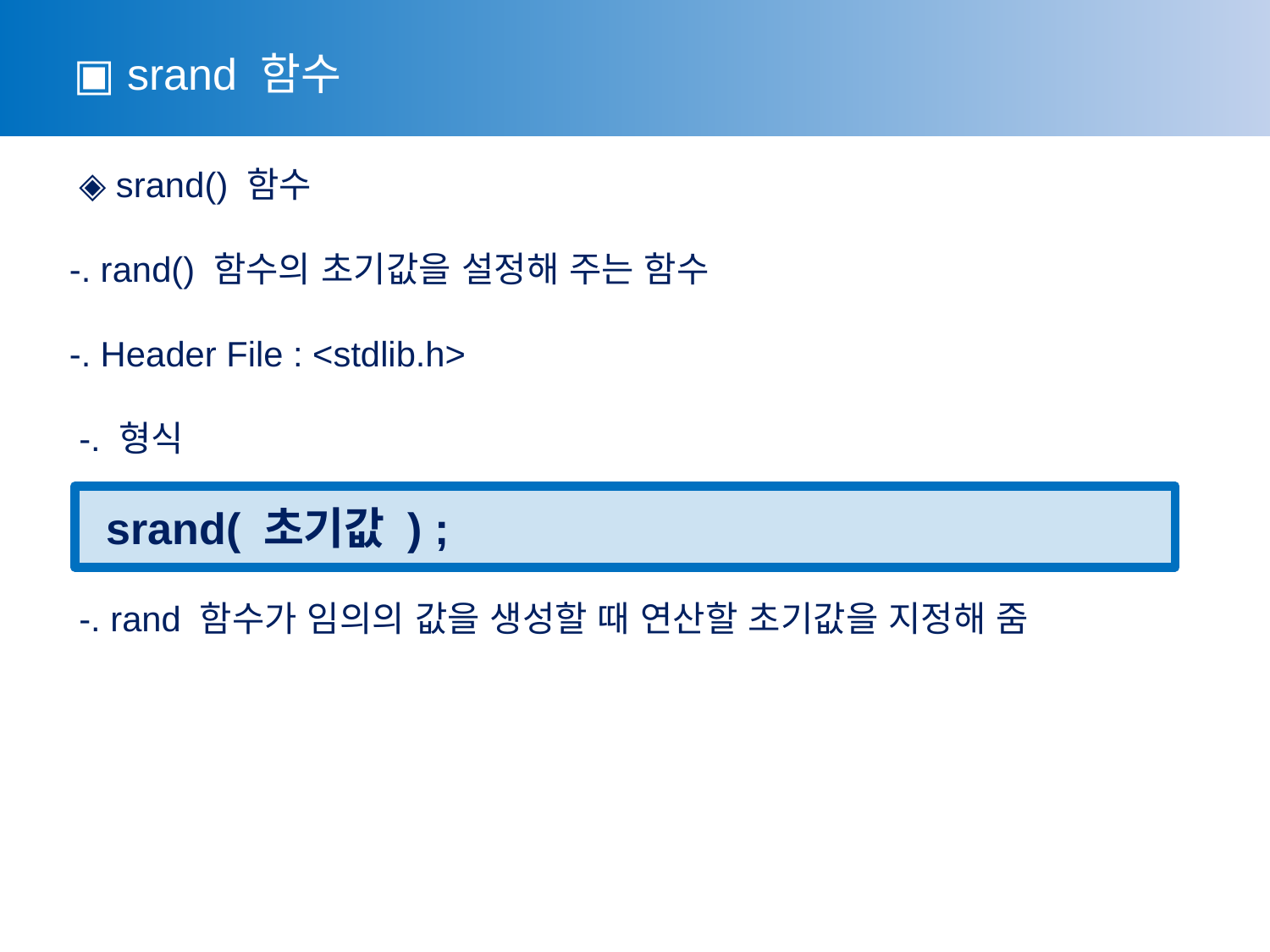

▣ srand 함수
 ◈ srand() 함수

-. rand() 함수의 초기값을 설정해 주는 함수

-. Header File : <stdlib.h>

 -. 형식

   srand( 초기값 ) ;

 -. rand 함수가 임의의 값을 생성할 때 연산할 초기값을 지정해 줌